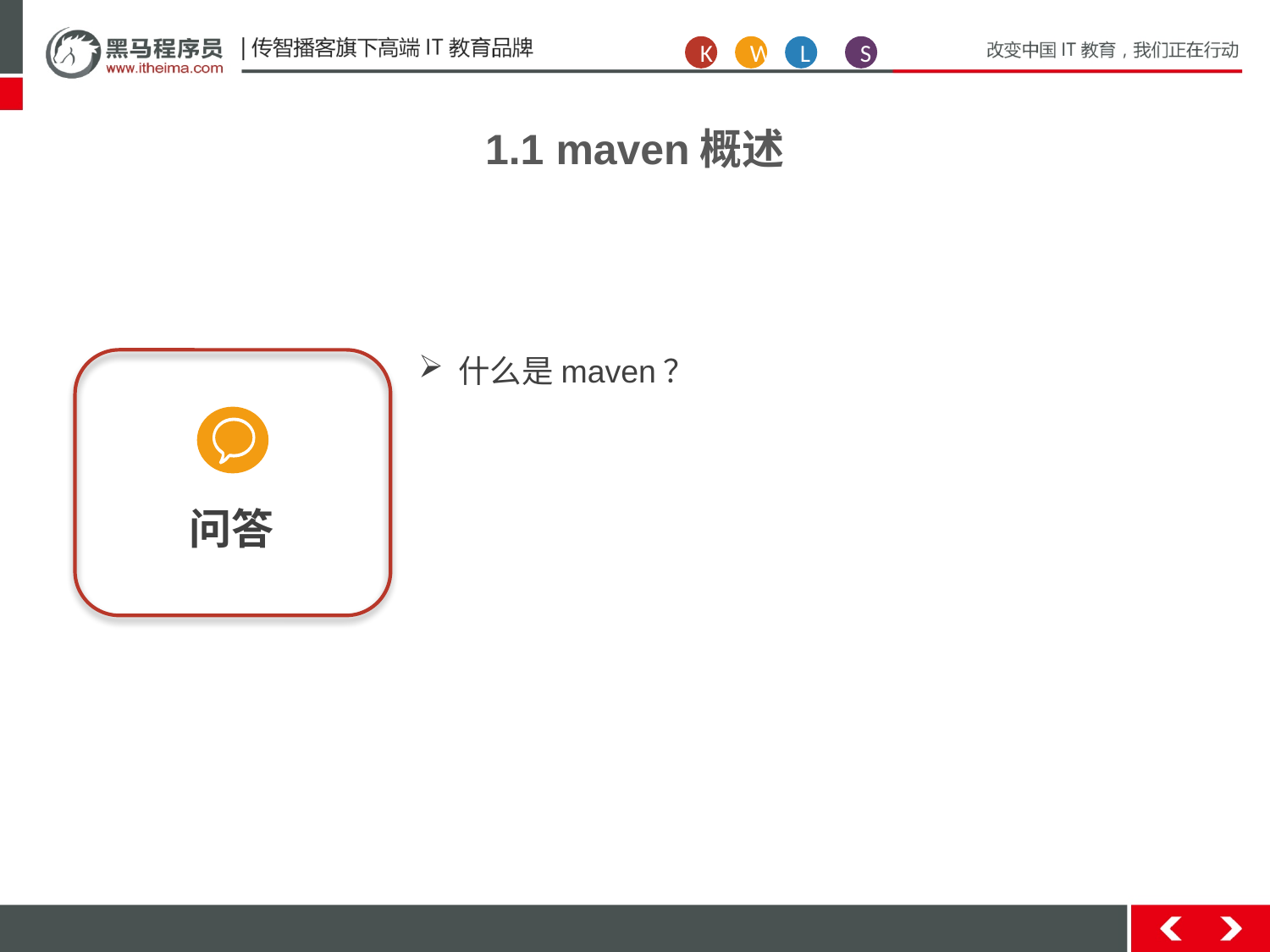

K
W
L
S
1.1 maven概述

什么是maven？

问答